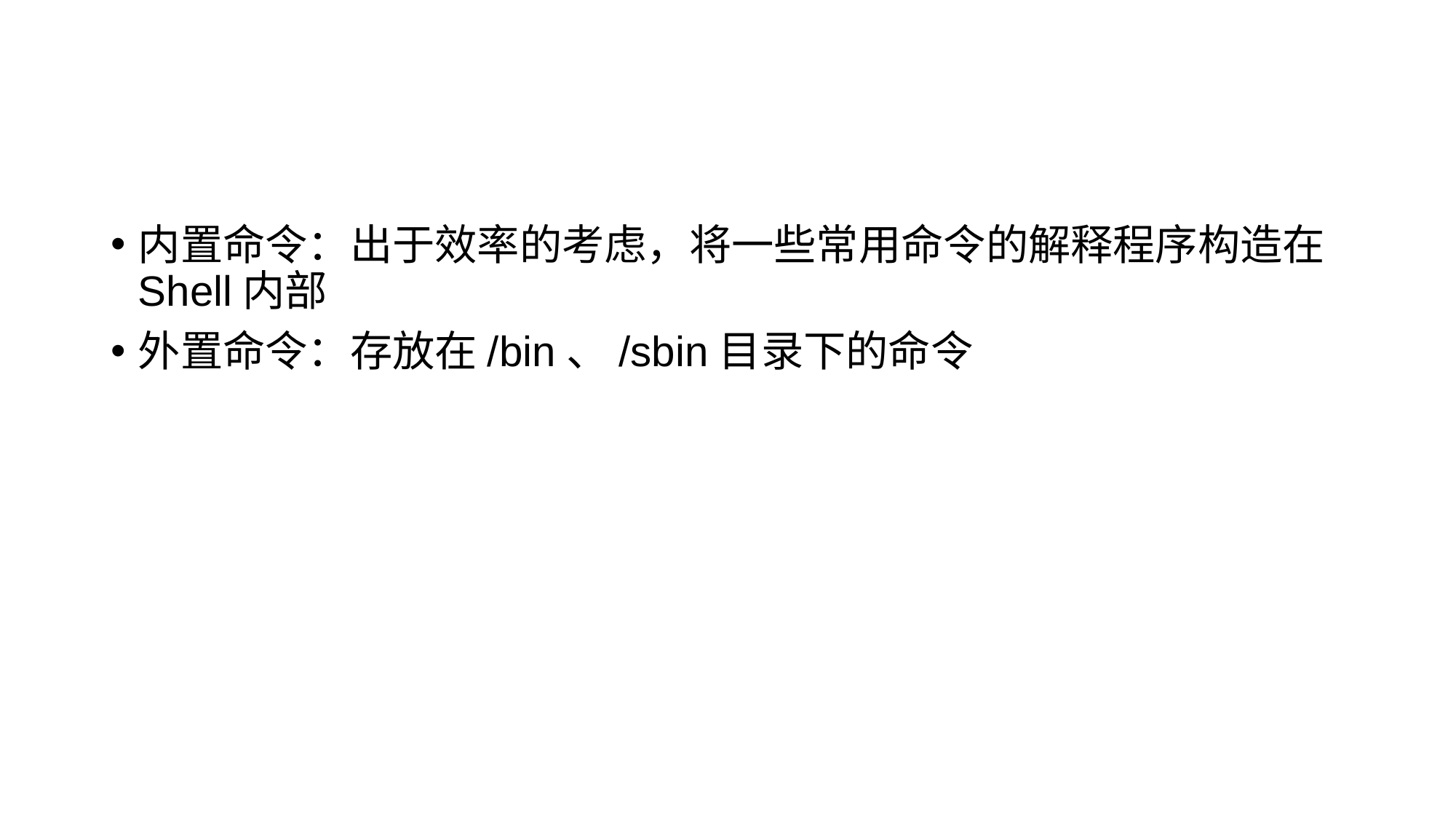

#
内置命令：出于效率的考虑，将一些常用命令的解释程序构造在Shell内部
外置命令：存放在/bin、/sbin目录下的命令